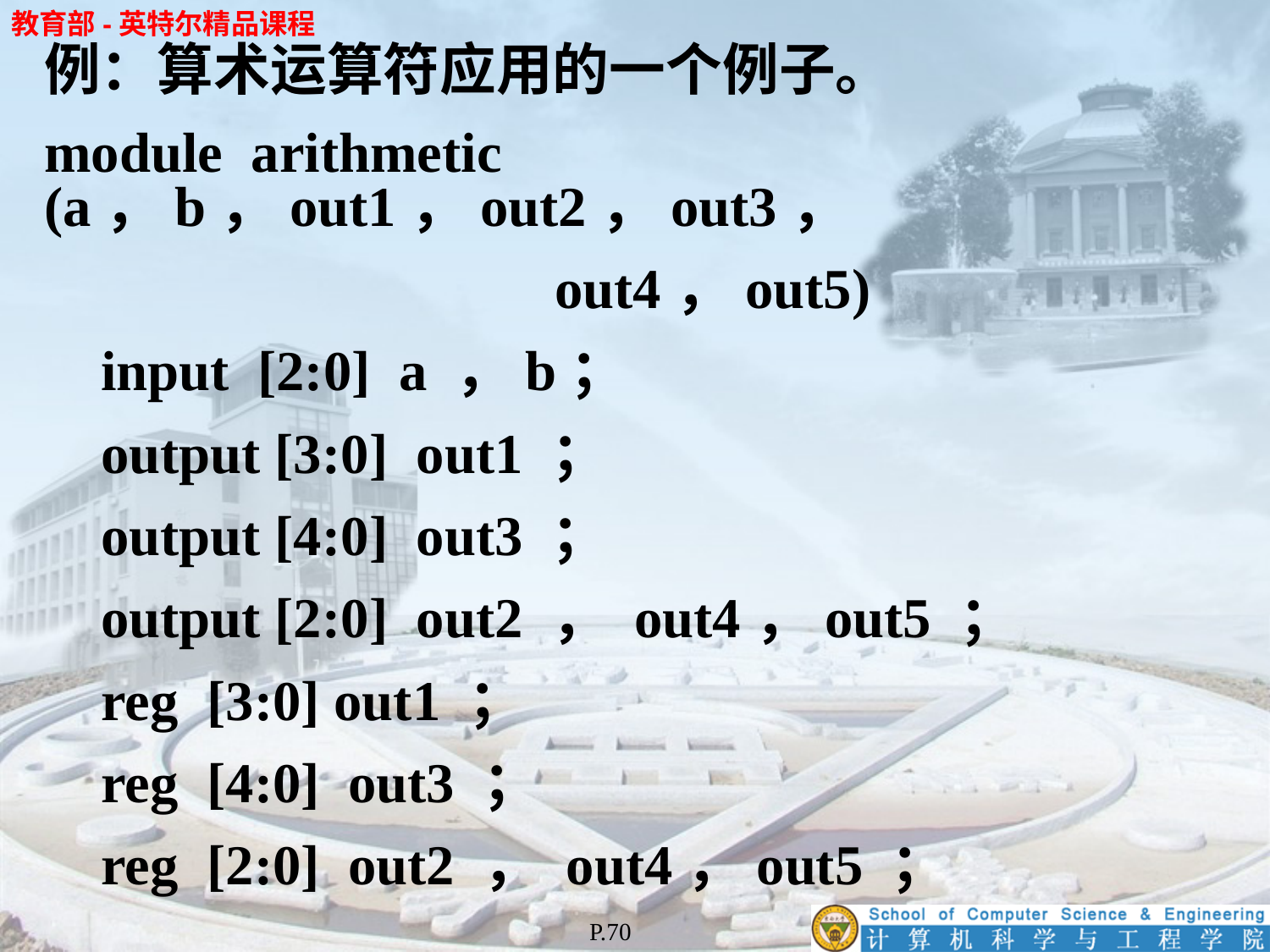

例：算术运算符应用的一个例子。
module  arithmetic  (a，b，out1，out2，out3，
                                    out4，out5)
    input  [2:0]  a ，b；
    output [3:0]  out1 ；
    output [4:0]  out3 ；
    output [2:0]  out2 ， out4，out5 ；
    reg  [3:0] out1 ；
    reg  [4:0]  out3 ；
    reg  [2:0]  out2 ， out4，out5 ；
P.70